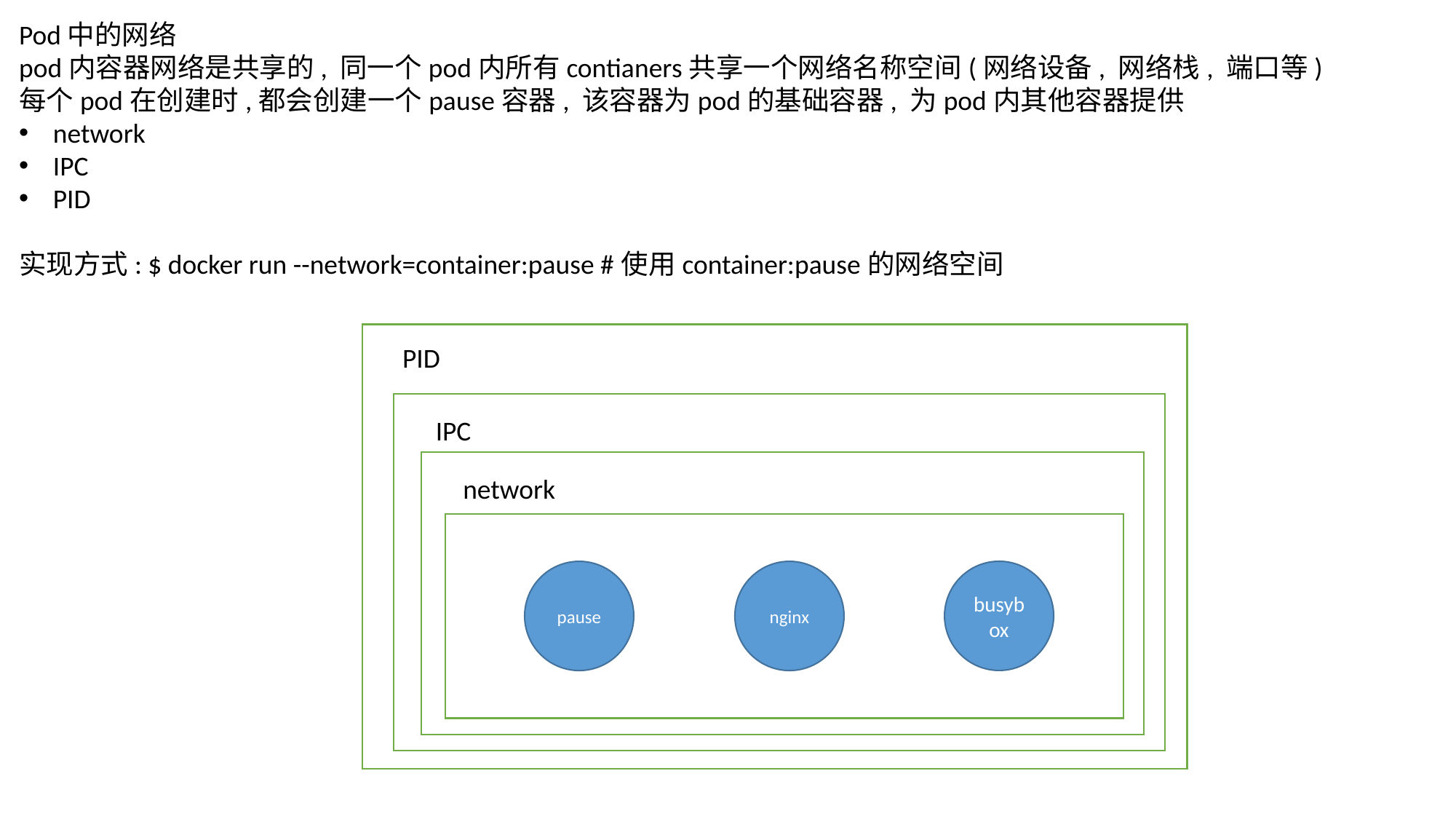

Pod中的网络
pod内容器网络是共享的, 同一个pod内所有contianers共享一个网络名称空间(网络设备, 网络栈, 端口等)
每个pod在创建时,都会创建一个pause容器, 该容器为pod的基础容器, 为pod内其他容器提供
network
IPC
PID

实现方式: $ docker run --network=container:pause #使用container:pause的网络空间

PID

IPC

network

busybox
pause
nginx